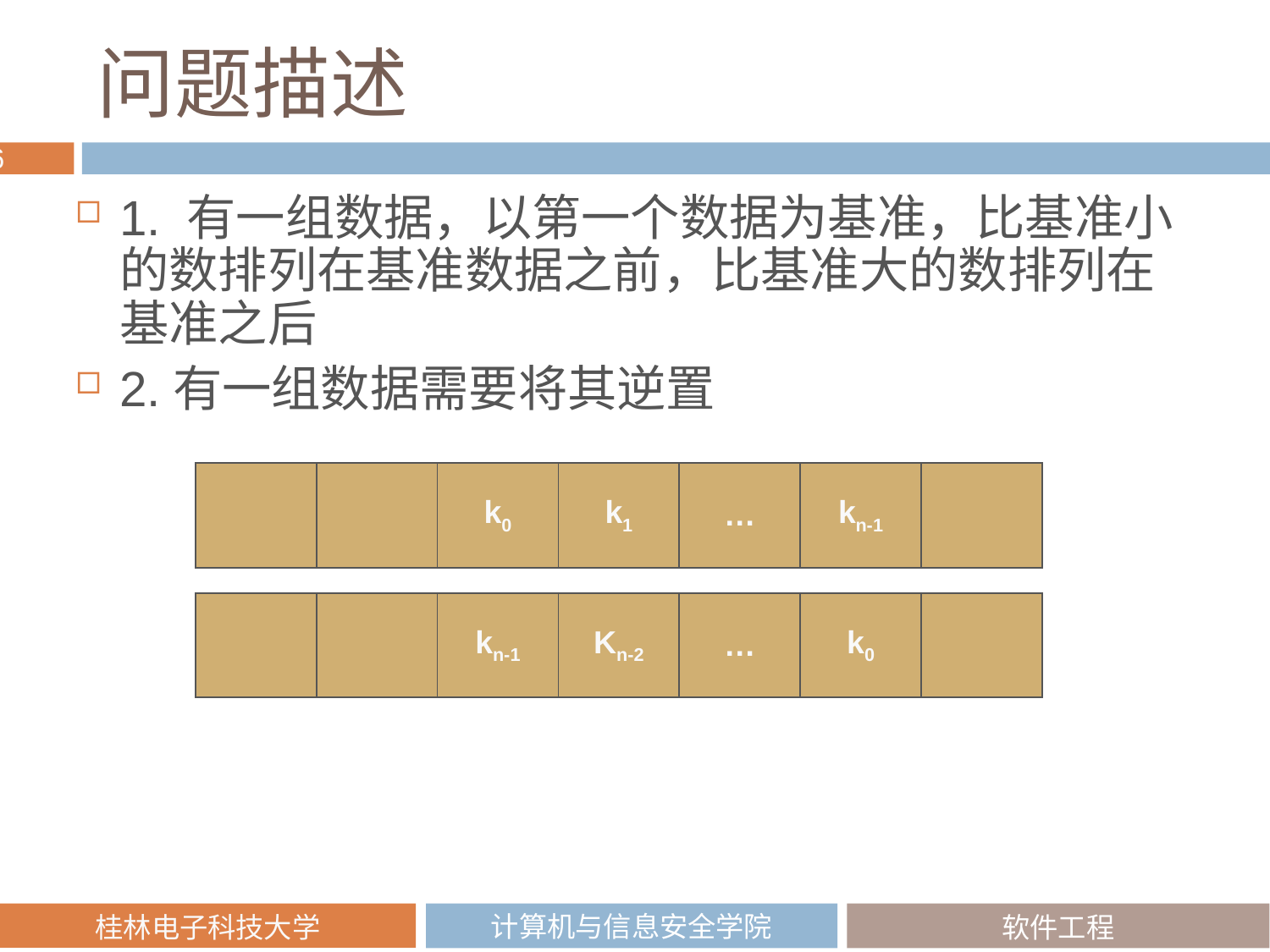

# 问题描述
1. 有一组数据，以第一个数据为基准，比基准小的数排列在基准数据之前，比基准大的数排列在基准之后
2.有一组数据需要将其逆置
|  |  | k0 | k1 | … | kn-1 |  |
| --- | --- | --- | --- | --- | --- | --- |
|  |  | kn-1 | Kn-2 | … | k0 |  |
| --- | --- | --- | --- | --- | --- | --- |